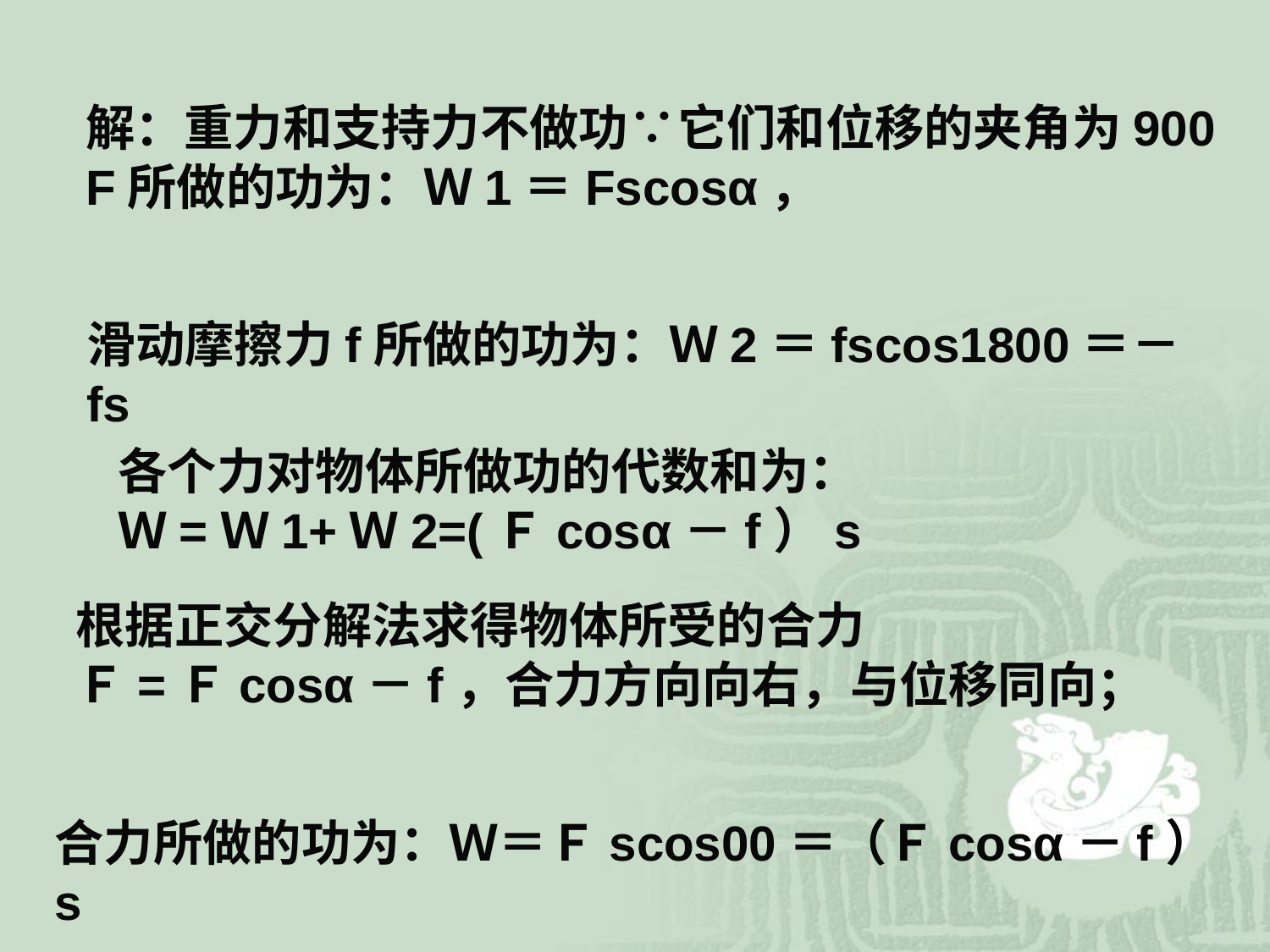

解：重力和支持力不做功∵它们和位移的夹角为900
F所做的功为：Ｗ1＝Fscosα，
滑动摩擦力f所做的功为：Ｗ2＝fscos1800＝－fs
各个力对物体所做功的代数和为：
Ｗ=Ｗ1+Ｗ2=(Ｆcosα－f）s
根据正交分解法求得物体所受的合力
Ｆ=Ｆcosα－f，合力方向向右，与位移同向；
合力所做的功为：Ｗ＝Ｆscos00＝（Ｆcosα－f）s